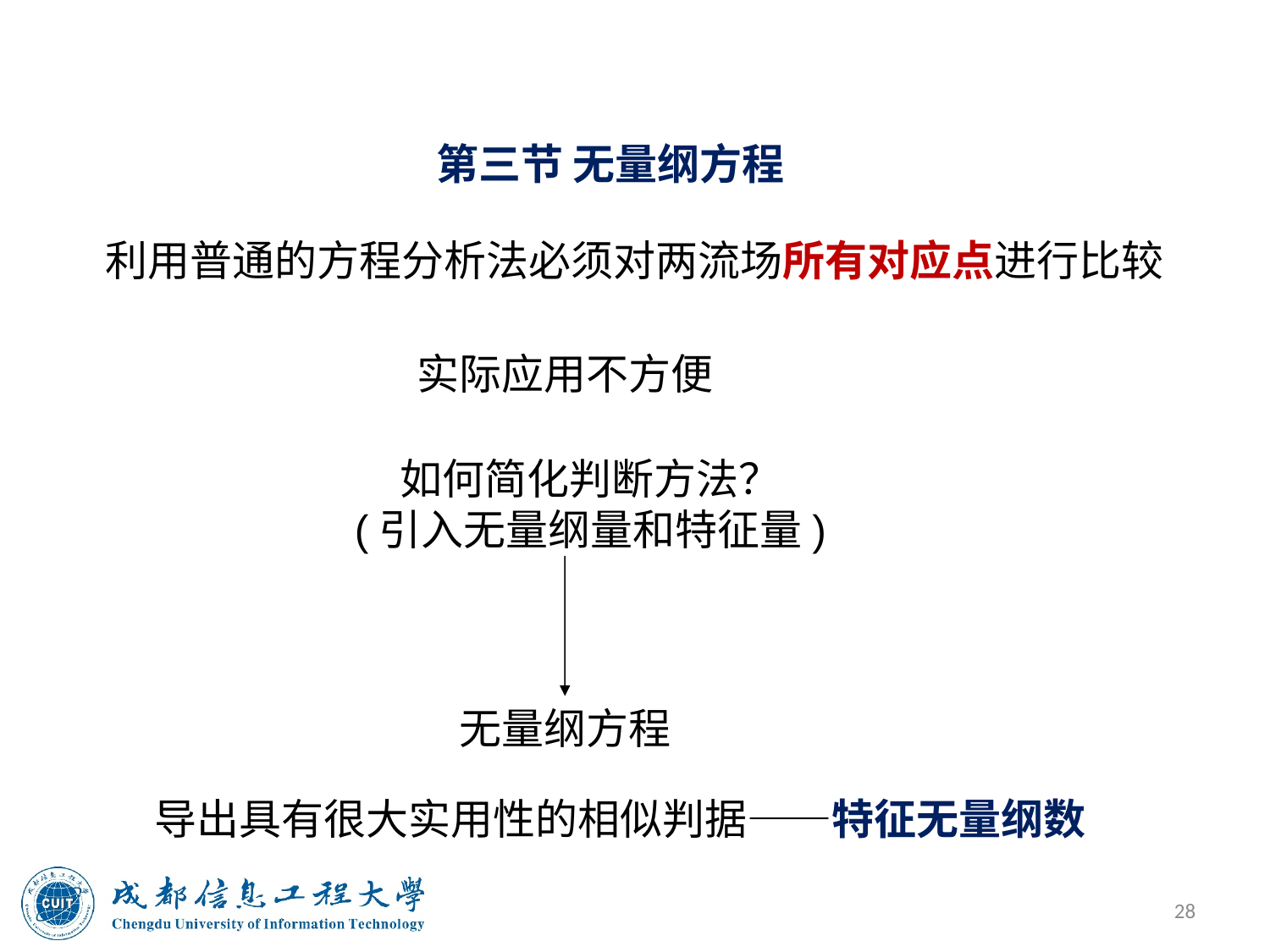

第三节 无量纲方程
利用普通的方程分析法必须对两流场所有对应点进行比较
实际应用不方便
如何简化判断方法？
(引入无量纲量和特征量)

无量纲方程
导出具有很大实用性的相似判据——特征无量纲数
28